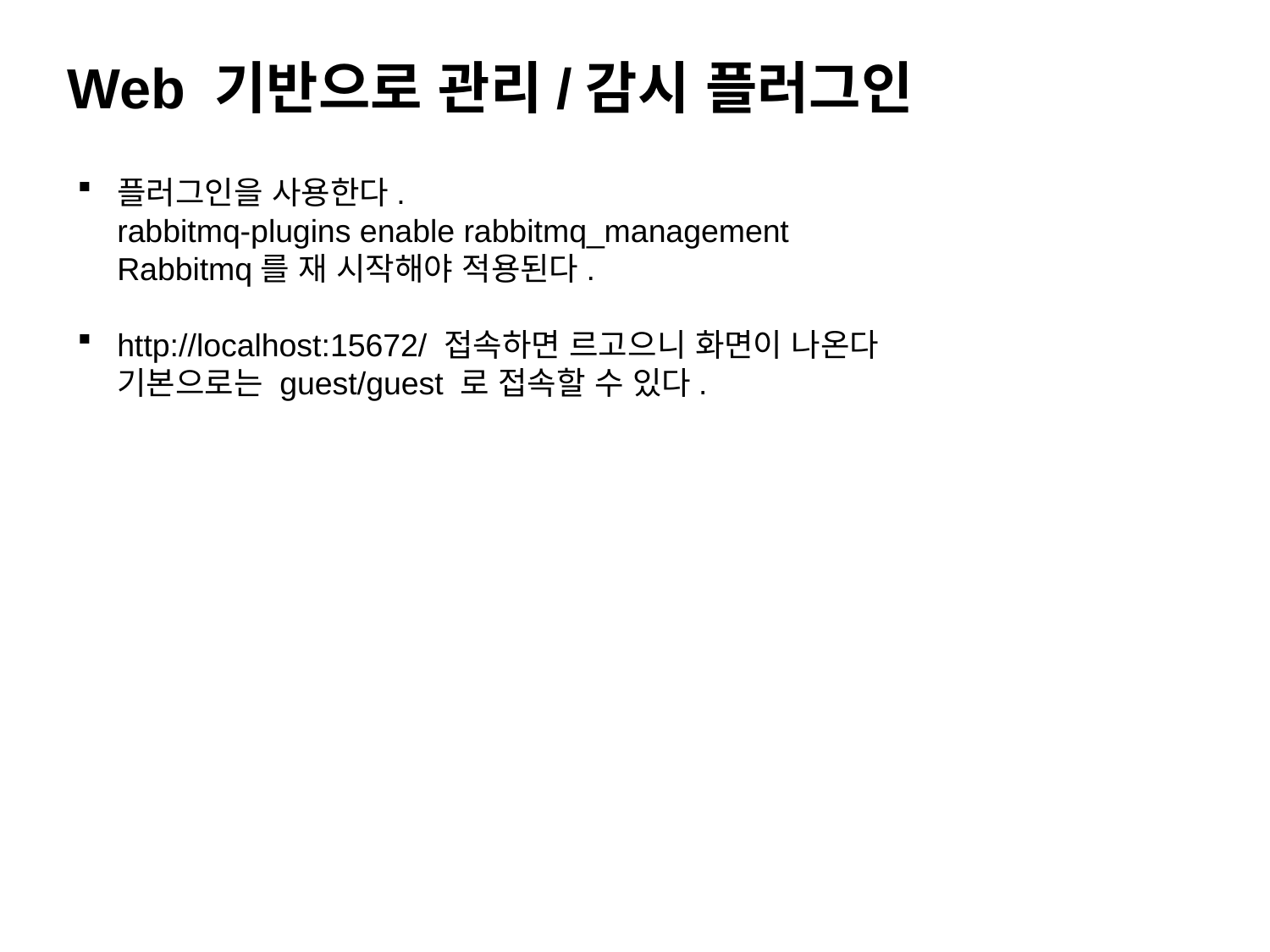

Web 기반으로 관리/감시 플러그인
플러그인을 사용한다.
rabbitmq-plugins enable rabbitmq_management
Rabbitmq를 재 시작해야 적용된다.
http://localhost:15672/ 접속하면 르고으니 화면이 나온다
기본으로는 guest/guest 로 접속할 수 있다.